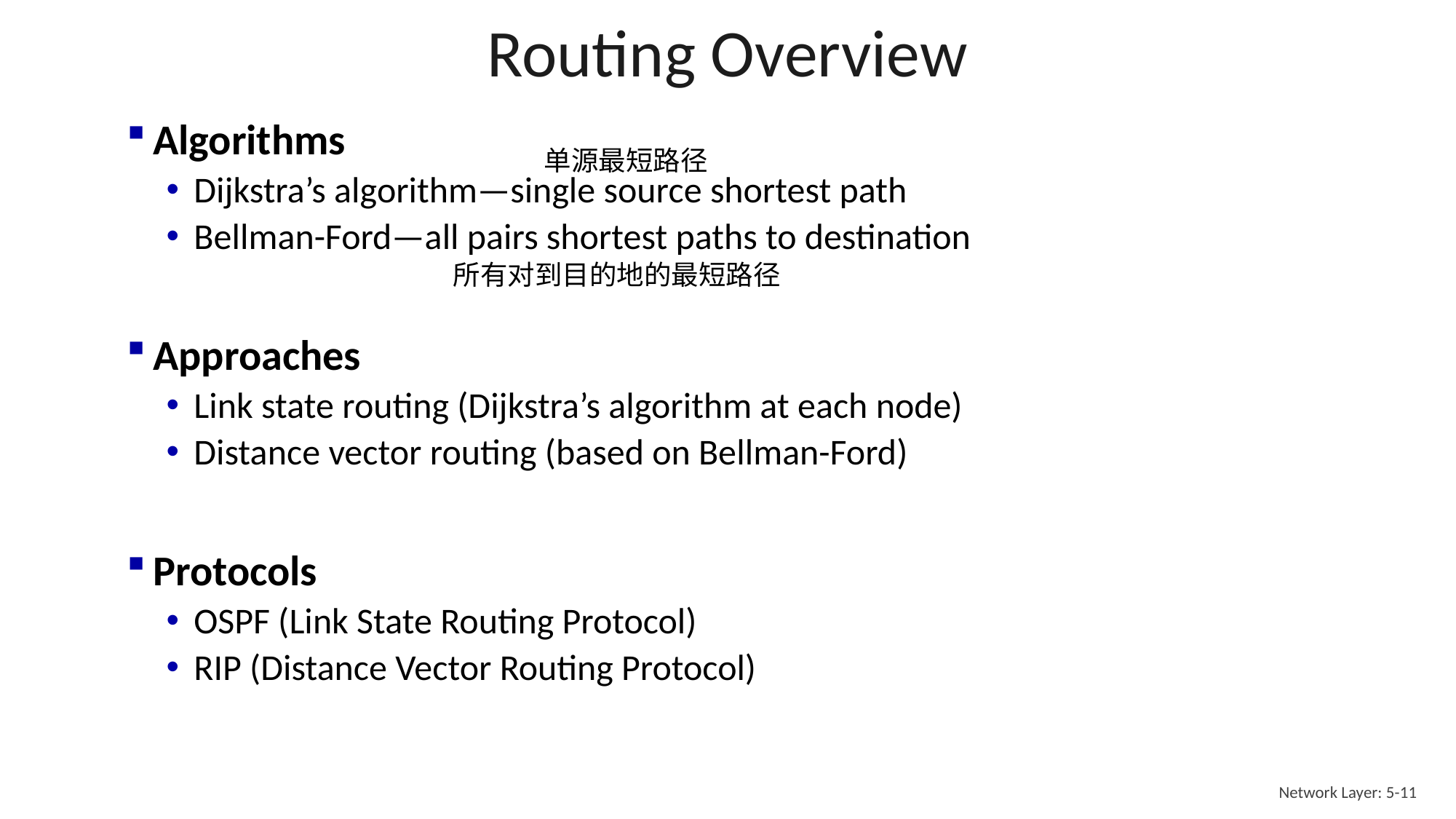

# Routing Overview
Algorithms
Dijkstra’s algorithm—single source shortest path
Bellman-Ford—all pairs shortest paths to destination

Approaches
Link state routing (Dijkstra’s algorithm at each node)
Distance vector routing (based on Bellman-Ford)

Protocols
OSPF (Link State Routing Protocol)
RIP (Distance Vector Routing Protocol)

单源最短路径
所有对到目的地的最短路径
Network Layer: 5-11